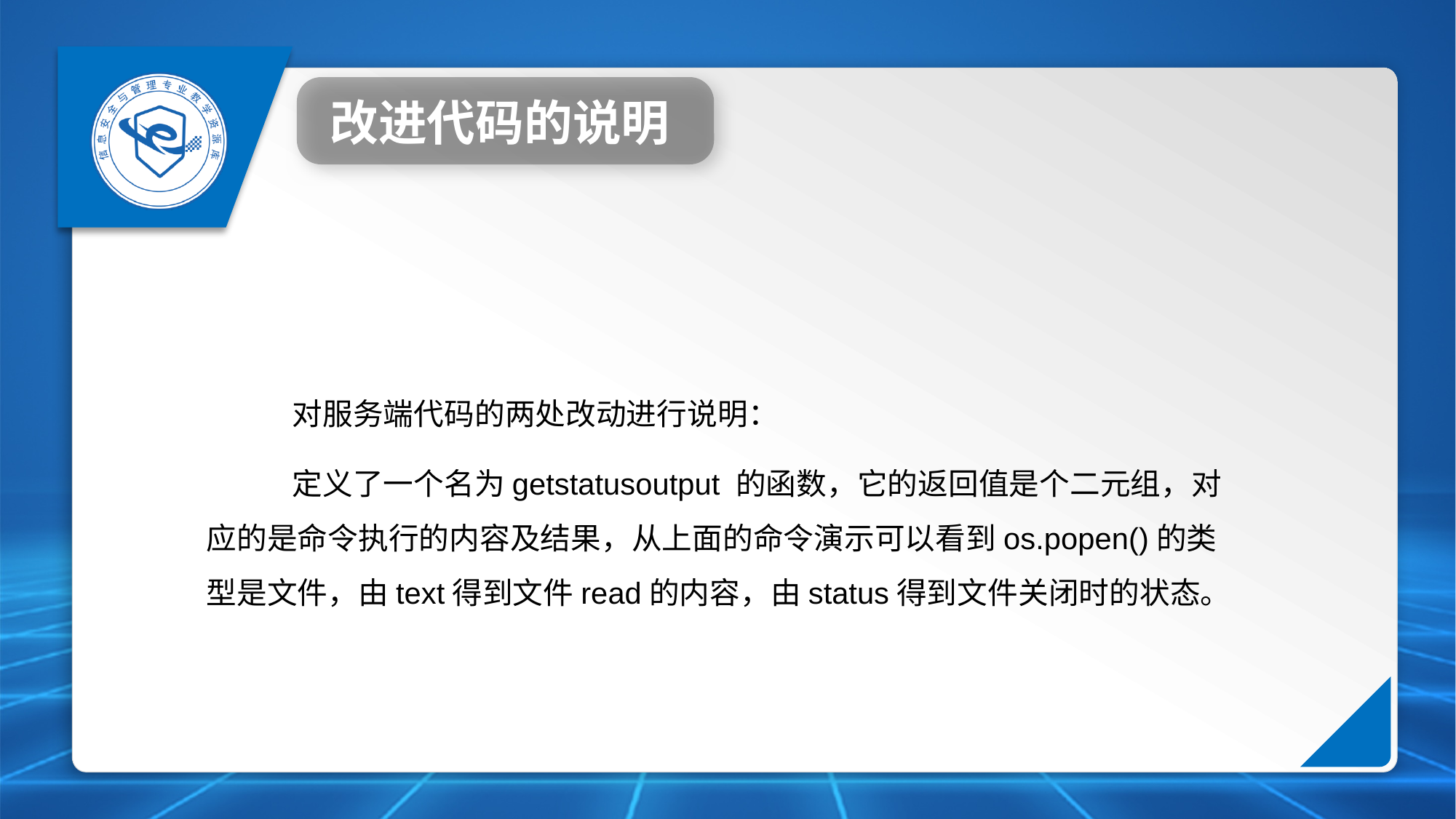

改进代码的说明
对服务端代码的两处改动进行说明：
定义了一个名为getstatusoutput 的函数，它的返回值是个二元组，对应的是命令执行的内容及结果，从上面的命令演示可以看到os.popen()的类型是文件，由text得到文件read的内容，由status得到文件关闭时的状态。